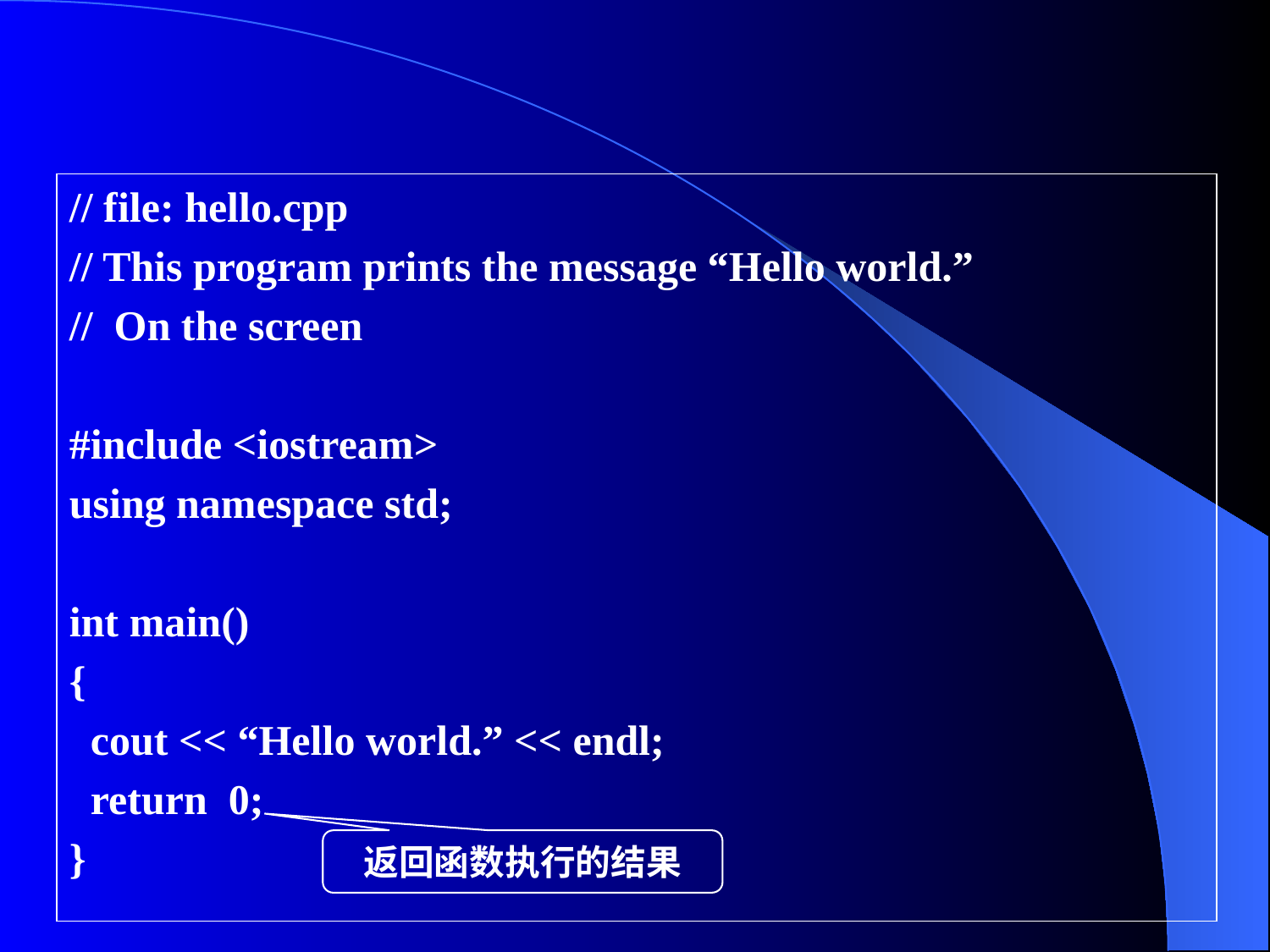

// file: hello.cpp
// This program prints the message “Hello world.”
//  On the screen

#include <iostream>
using namespace std;

int main()
{
  cout << “Hello world.” << endl;
  return  0;
}
返回函数执行的结果